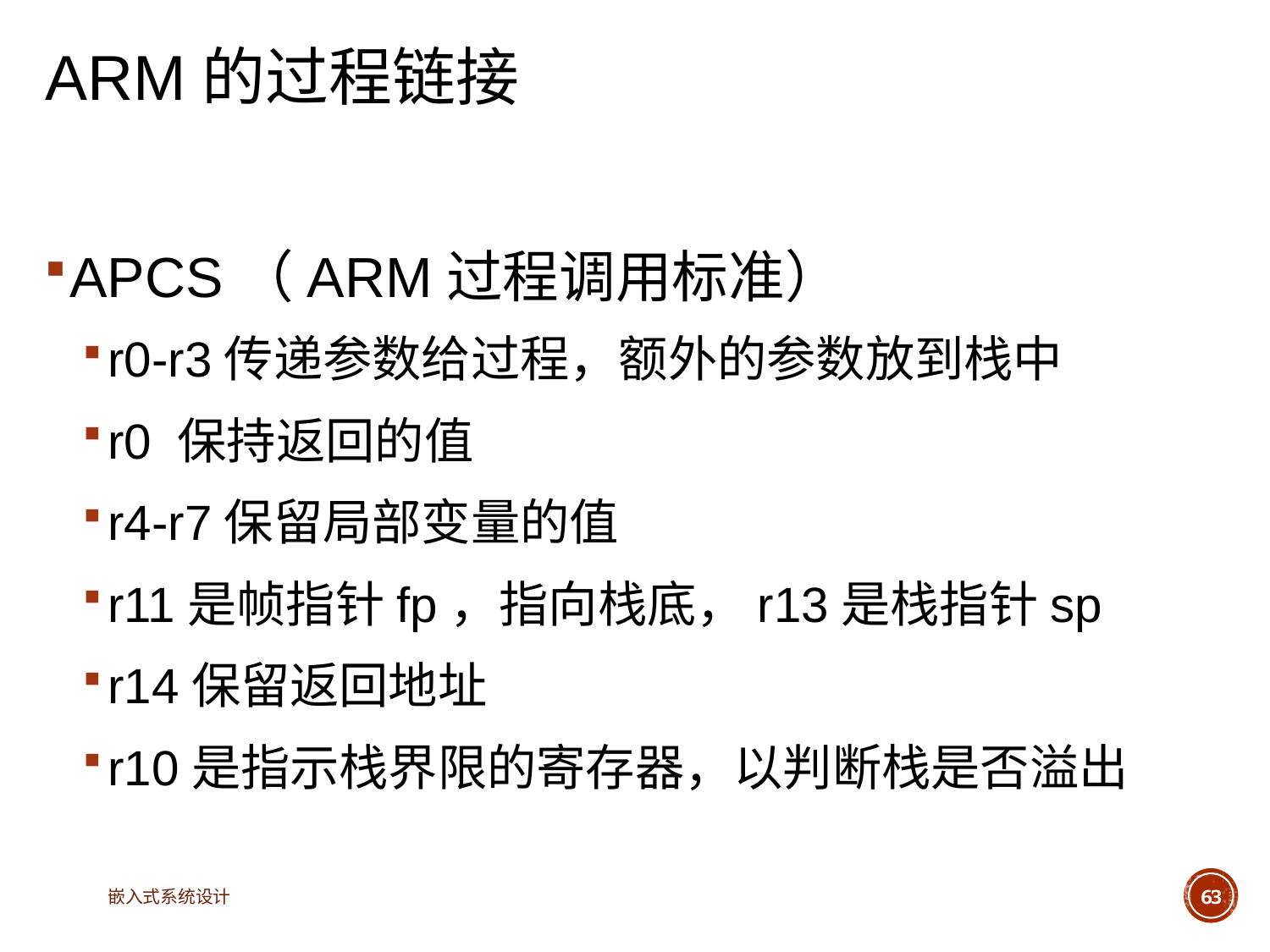

# ARM的过程链接
APCS（ARM过程调用标准）
r0-r3传递参数给过程，额外的参数放到栈中
r0 保持返回的值
r4-r7保留局部变量的值
r11是帧指针fp，指向栈底，r13是栈指针sp
r14保留返回地址
r10是指示栈界限的寄存器，以判断栈是否溢出
嵌入式系统设计
63